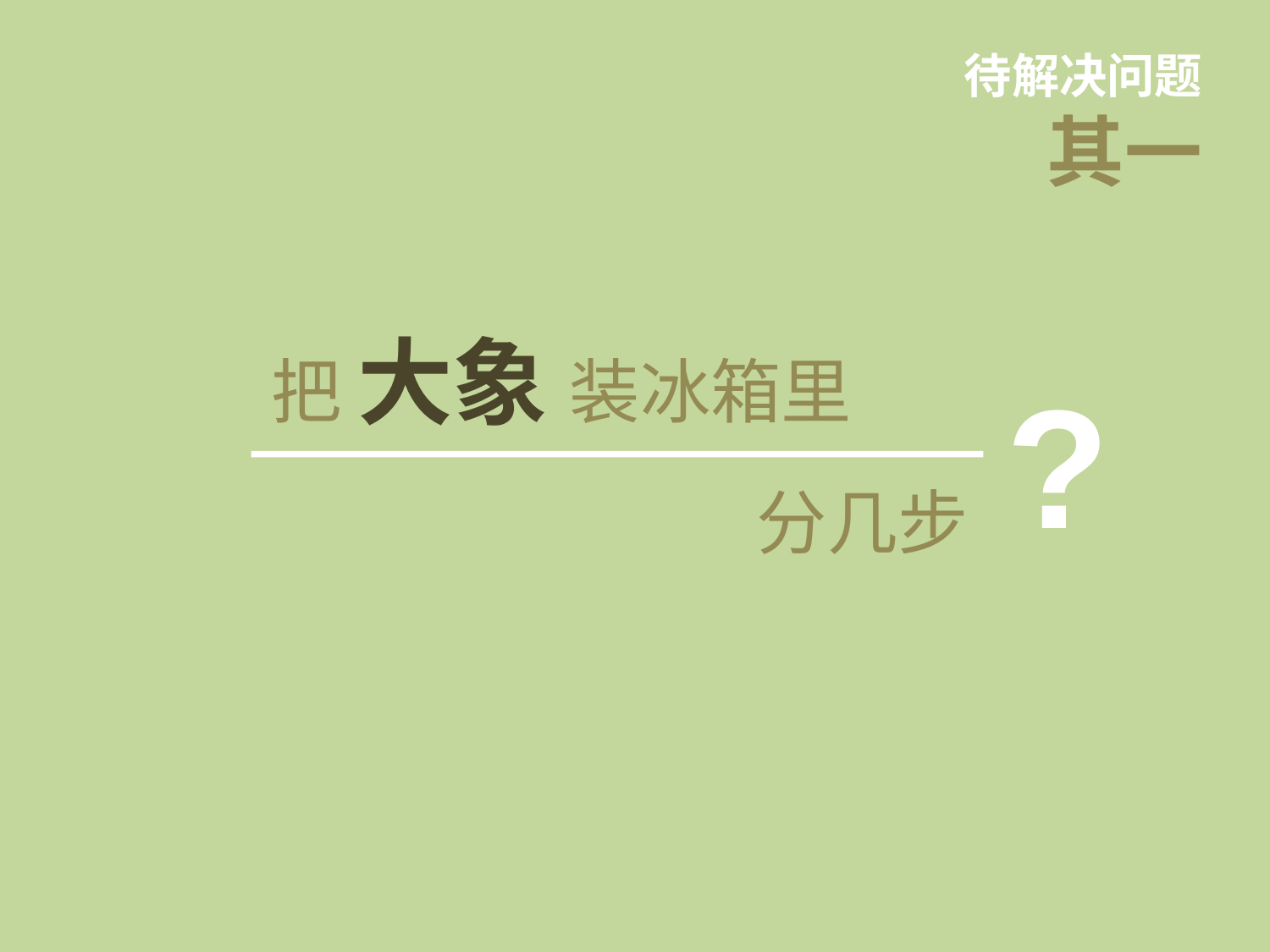

# 待解决问题 其一
把 大象 装冰箱里
?

分几步